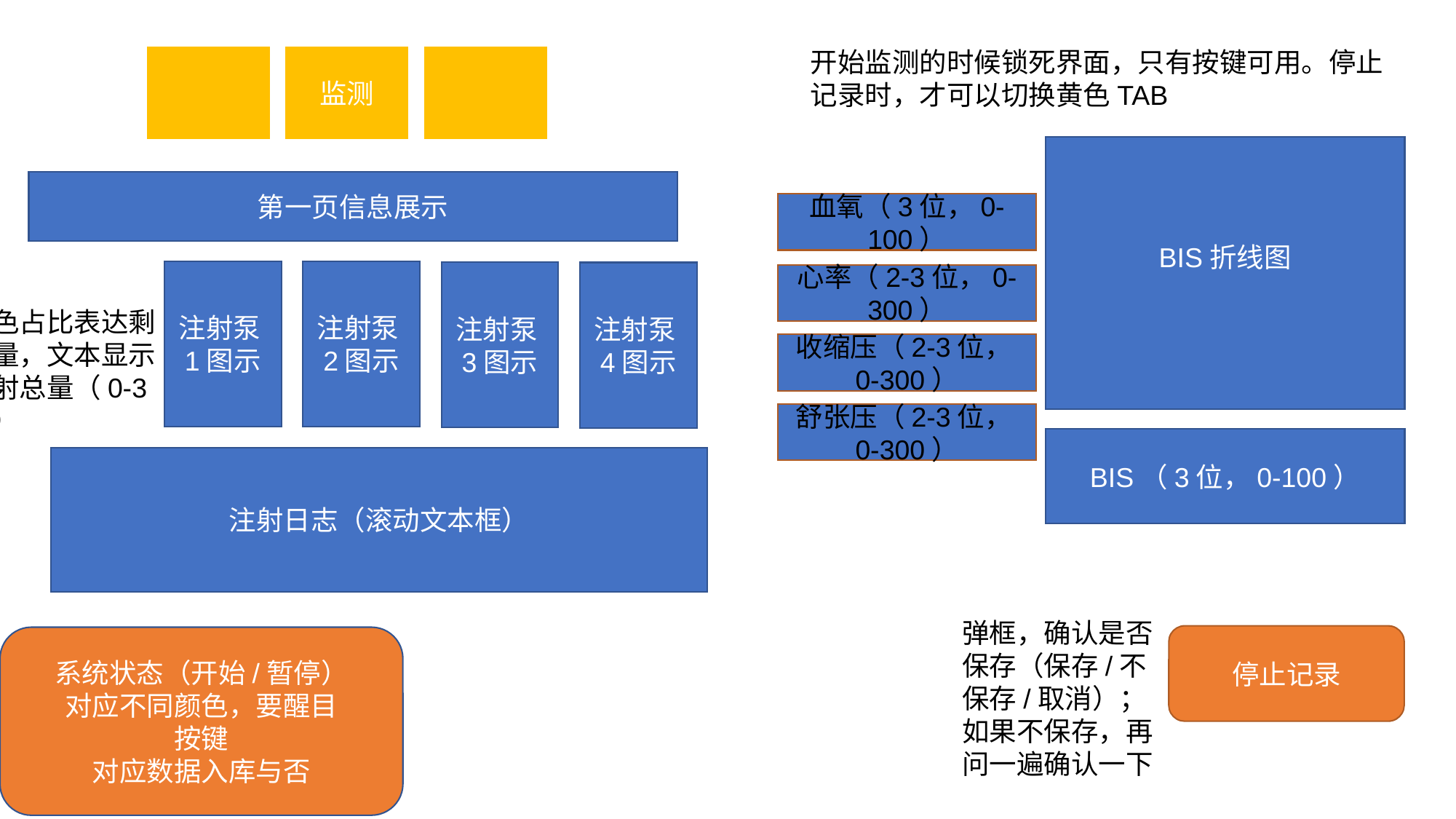

开始监测的时候锁死界面，只有按键可用。停止记录时，才可以切换黄色TAB

监测

BIS折线图

第一页信息展示
血氧（3位，0-100）
心率（2-3位，0-300）
收缩压（2-3位，0-300）
舒张压（2-3位，0-300）
注射泵1图示
注射泵2图示
注射泵3图示
注射泵4图示
颜色占比表达剩余量，文本显示注射总量（0-3位）
BIS（3位，0-100）
注射日志（滚动文本框）
弹框，确认是否保存（保存/不保存/取消）；如果不保存，再问一遍确认一下
停止记录
系统状态（开始/暂停）
对应不同颜色，要醒目
按键
对应数据入库与否